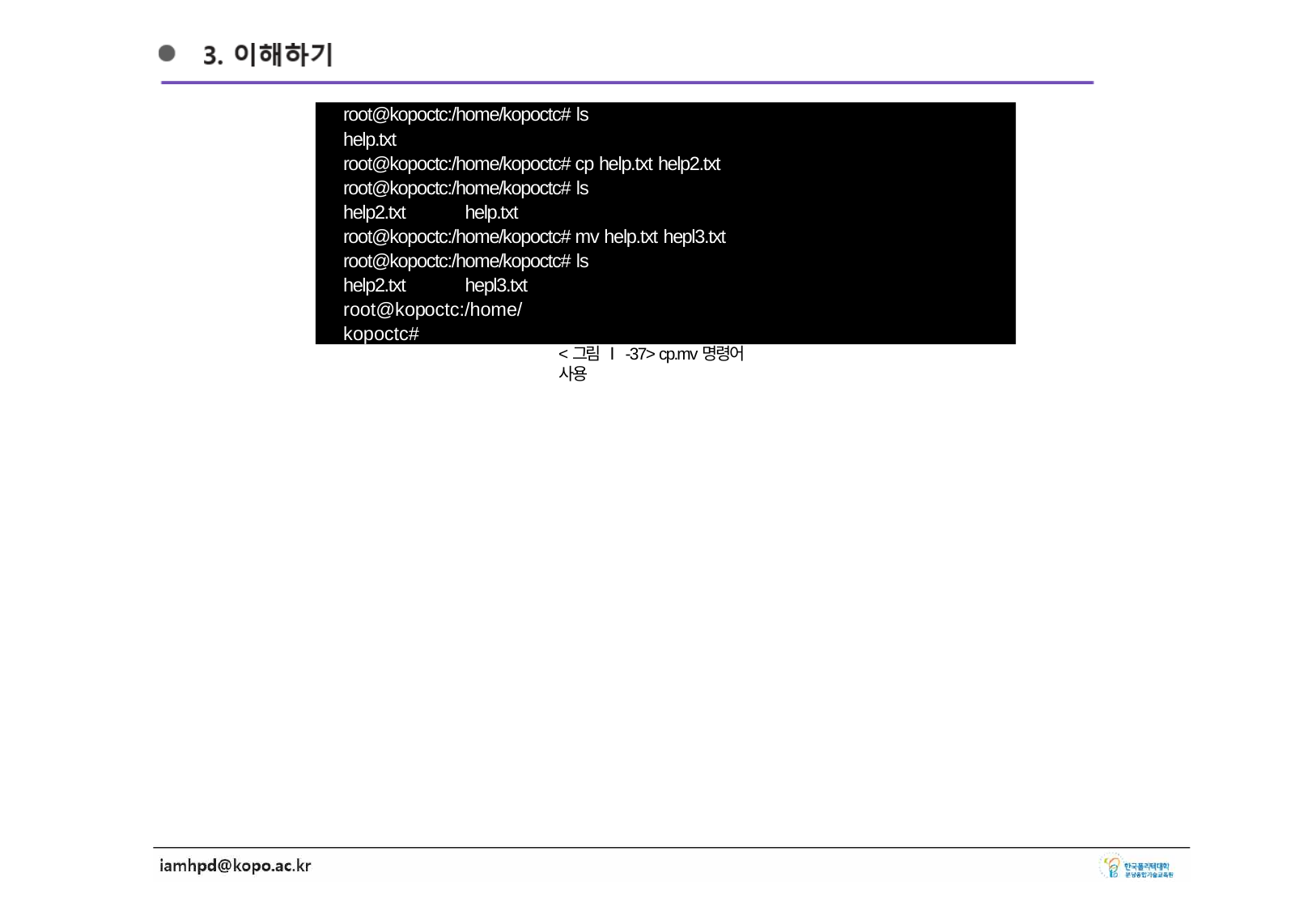

root@kopoctc:/home/kopoctc# ls
help.txt
root@kopoctc:/home/kopoctc# cp help.txt help2.txt  root@kopoctc:/home/kopoctc# ls
help2.txt	help.txt
root@kopoctc:/home/kopoctc# mv help.txt hepl3.txt  root@kopoctc:/home/kopoctc# ls
help2.txt	hepl3.txt  root@kopoctc:/home/kopoctc#
<그림 Ⅰ-37> cp.mv명령어 사용